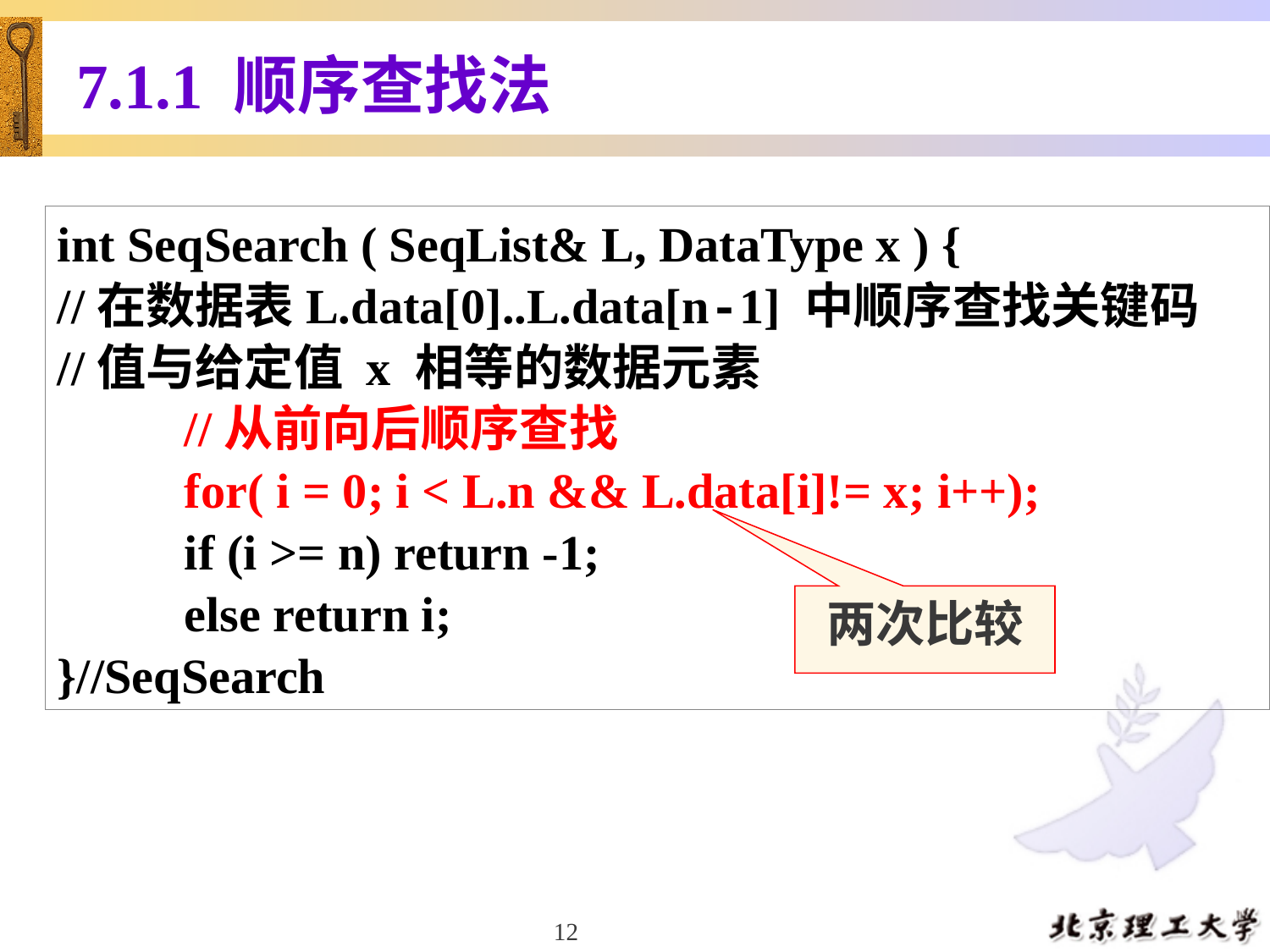

# 7.1.1 顺序查找法
int SeqSearch ( SeqList& L, DataType x ) {
//在数据表L.data[0]..L.data[n-1] 中顺序查找关键码
//值与给定值 x 相等的数据元素
	//从前向后顺序查找
	for( i = 0; i < L.n && L.data[i]!= x; i++);
	if (i >= n) return -1;
	else return i;
}//SeqSearch
两次比较
12